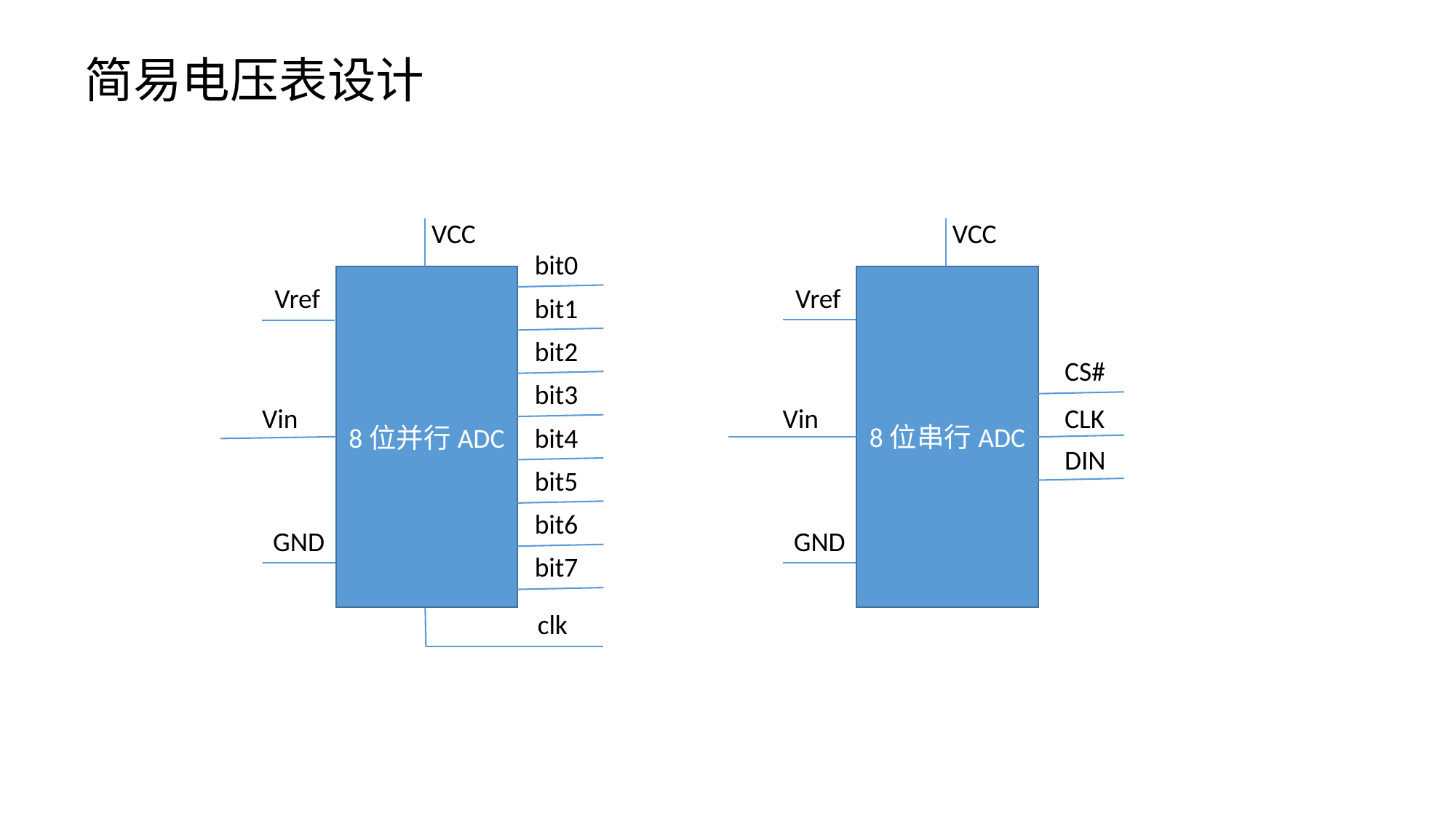

简易电压表设计
VCC
VCC
bit0
8位串行ADC
8位并行ADC
Vref
Vref
bit1
bit2
CS#
bit3
Vin
CLK
Vin
bit4
DIN
bit5
bit6
GND
GND
bit7
clk